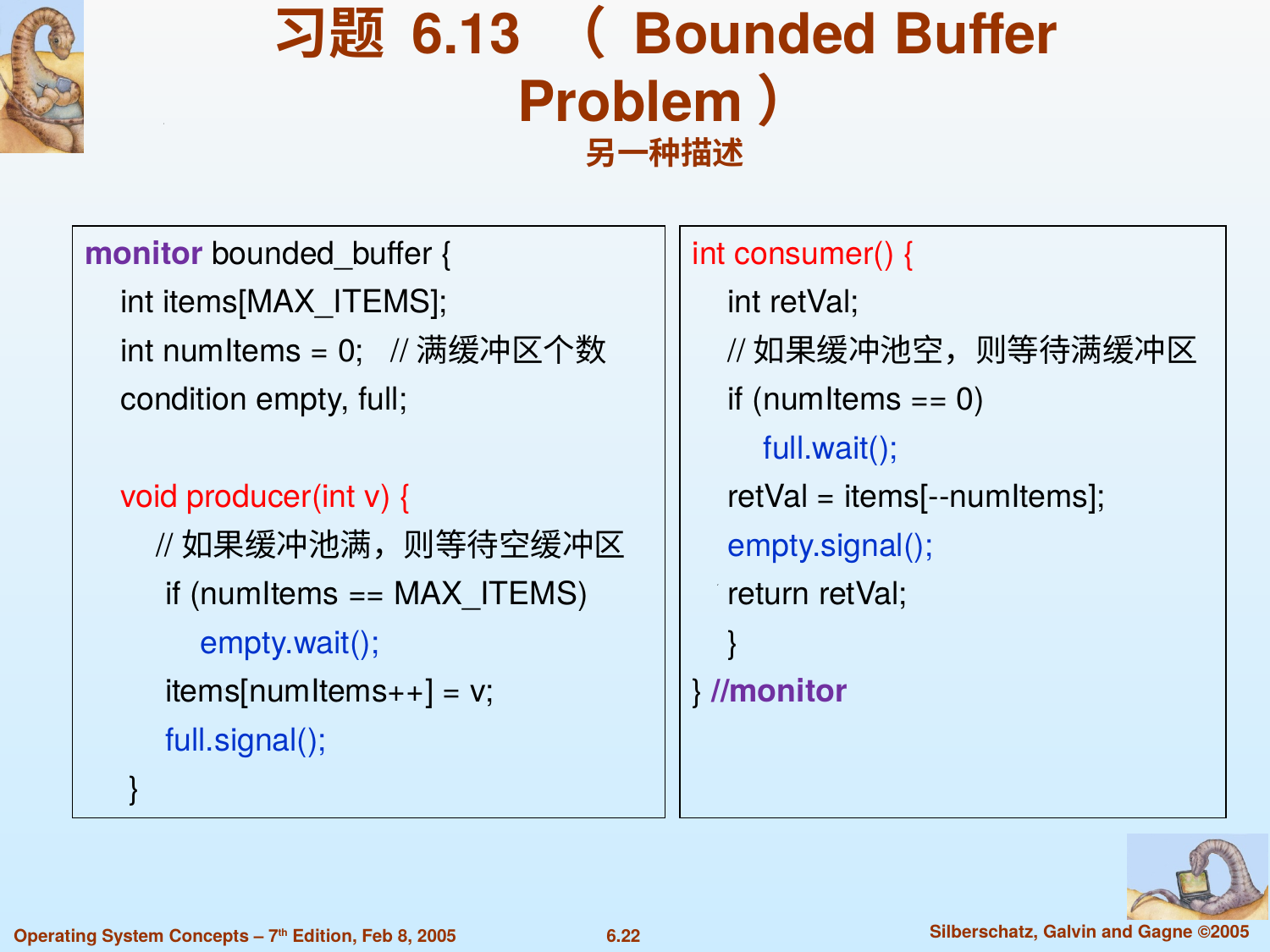

习题 6.13 （ Bounded Buffer Problem）
另一种描述
monitor bounded_buffer {
    int items[MAX_ITEMS];
    int numItems = 0;   //满缓冲区个数
    condition empty, full;

    void producer(int v) {
        //如果缓冲池满，则等待空缓冲区
         if (numItems == MAX_ITEMS)
             empty.wait();
         items[numItems++] = v;
         full.signal();
     }
int consumer() {
    int retVal;
    //如果缓冲池空，则等待满缓冲区
    if (numItems == 0)
        full.wait();
    retVal = items[--numItems];
    empty.signal();
    return retVal;
    }
} //monitor